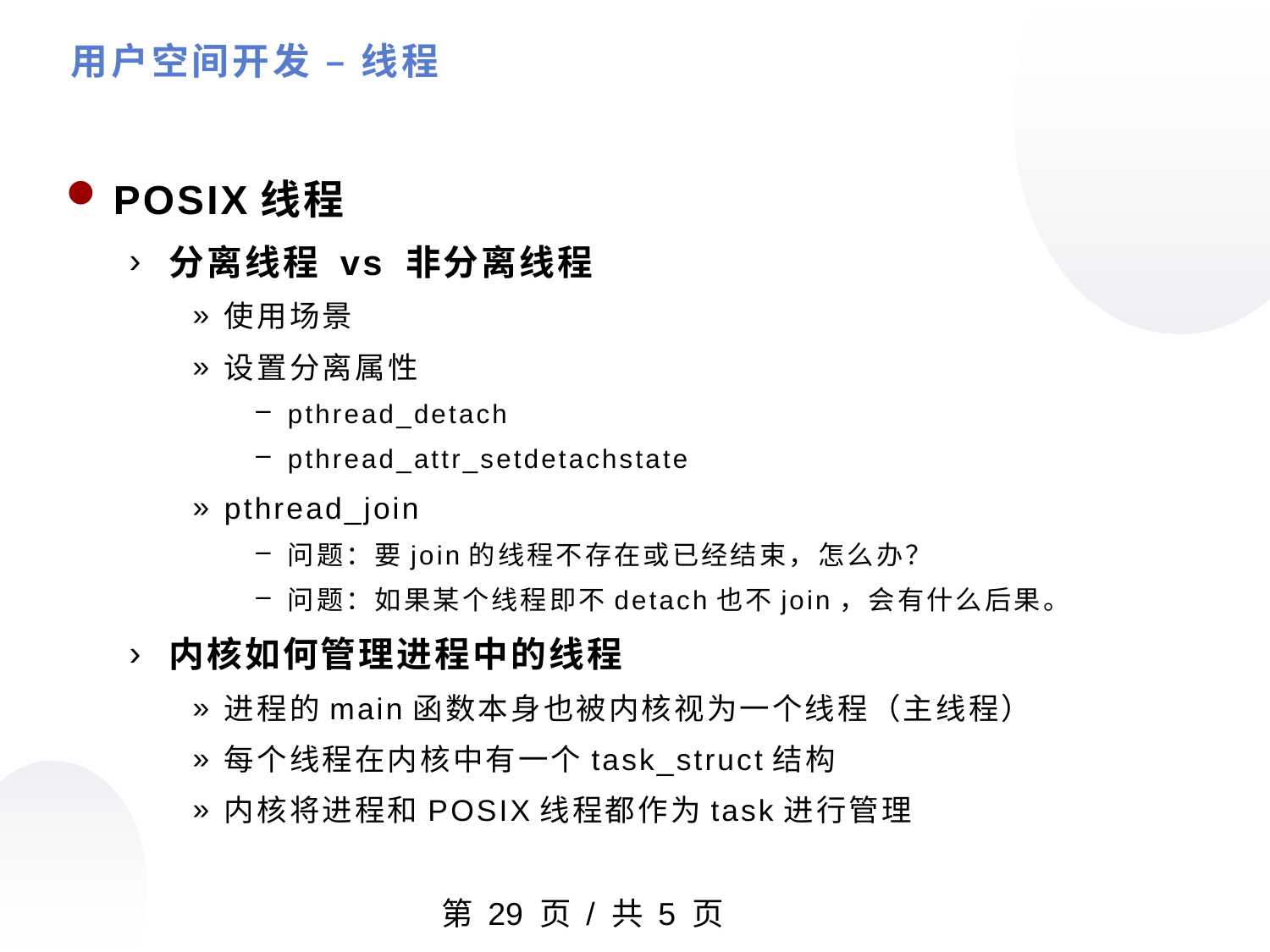

用户空间开发 – 线程

POSIX线程
分离线程 vs 非分离线程
使用场景
设置分离属性
pthread_detach
pthread_attr_setdetachstate
pthread_join
问题：要join的线程不存在或已经结束，怎么办？
问题：如果某个线程即不detach也不join，会有什么后果。
内核如何管理进程中的线程
进程的main函数本身也被内核视为一个线程（主线程）
每个线程在内核中有一个task_struct结构
内核将进程和POSIX线程都作为task进行管理

第 29 页 / 共 5 页